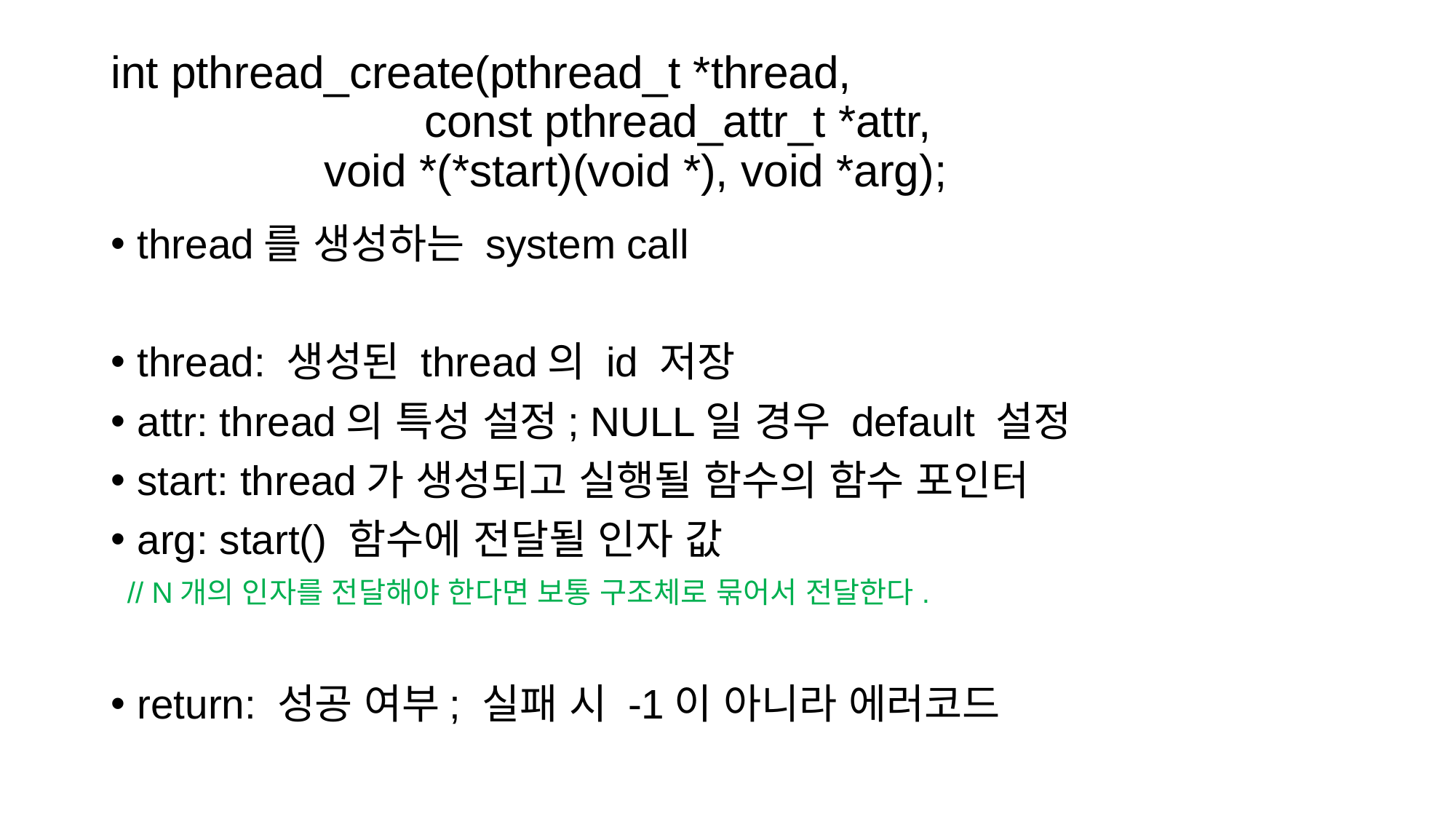

# int pthread_create(pthread_t *thread, const pthread_attr_t *attr, void *(*start)(void *), void *arg);
thread를 생성하는 system call

thread: 생성된 thread의 id 저장
attr: thread의 특성 설정; NULL일 경우 default 설정
start: thread가 생성되고 실행될 함수의 함수 포인터
arg: start() 함수에 전달될 인자 값
  // N개의 인자를 전달해야 한다면 보통 구조체로 묶어서 전달한다.

return: 성공 여부; 실패 시 -1이 아니라 에러코드